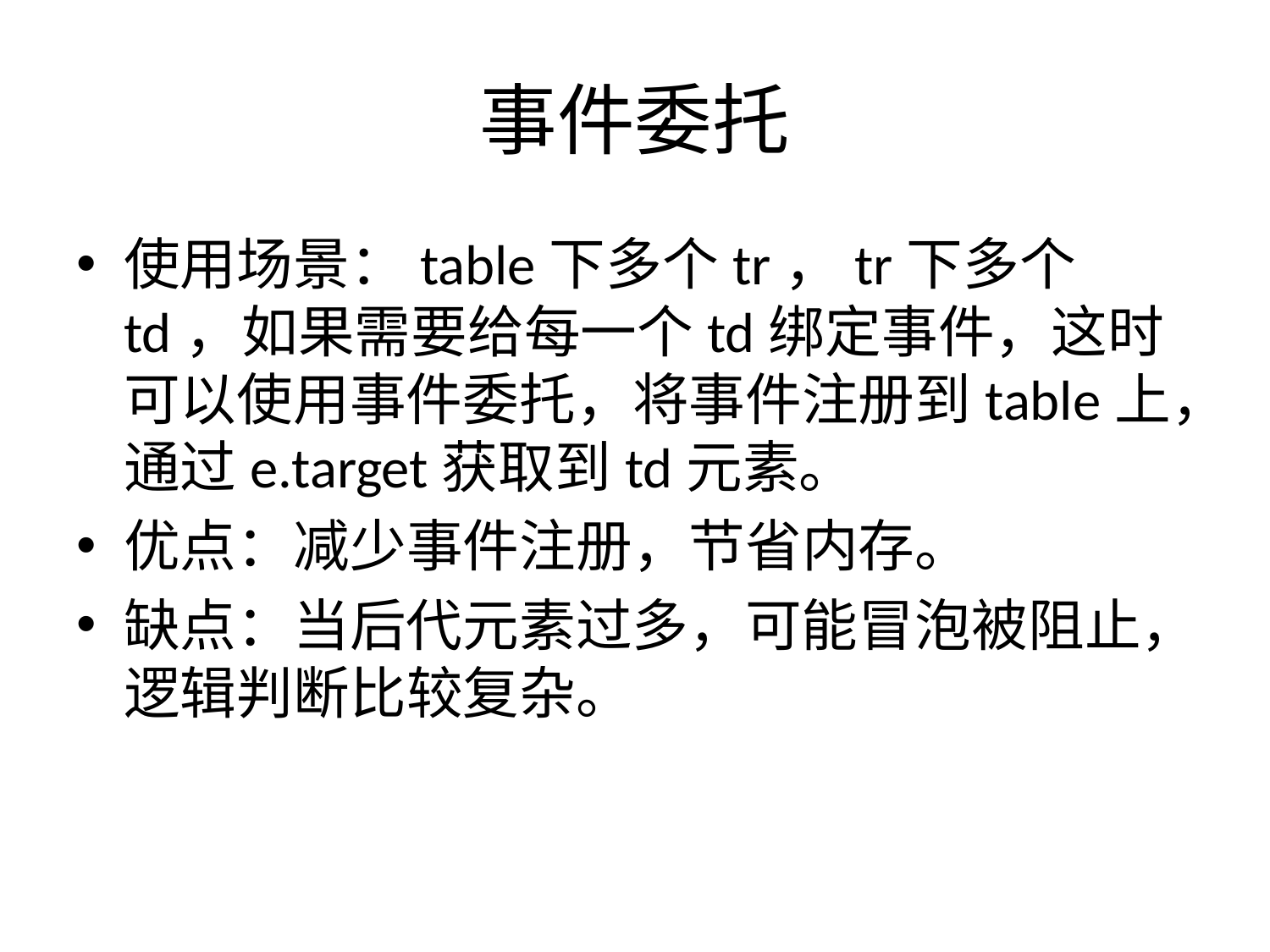

# 事件委托
使用场景：table下多个tr，tr下多个td，如果需要给每一个td绑定事件，这时可以使用事件委托，将事件注册到table上，通过e.target获取到td元素。
优点：减少事件注册，节省内存。
缺点：当后代元素过多，可能冒泡被阻止，逻辑判断比较复杂。